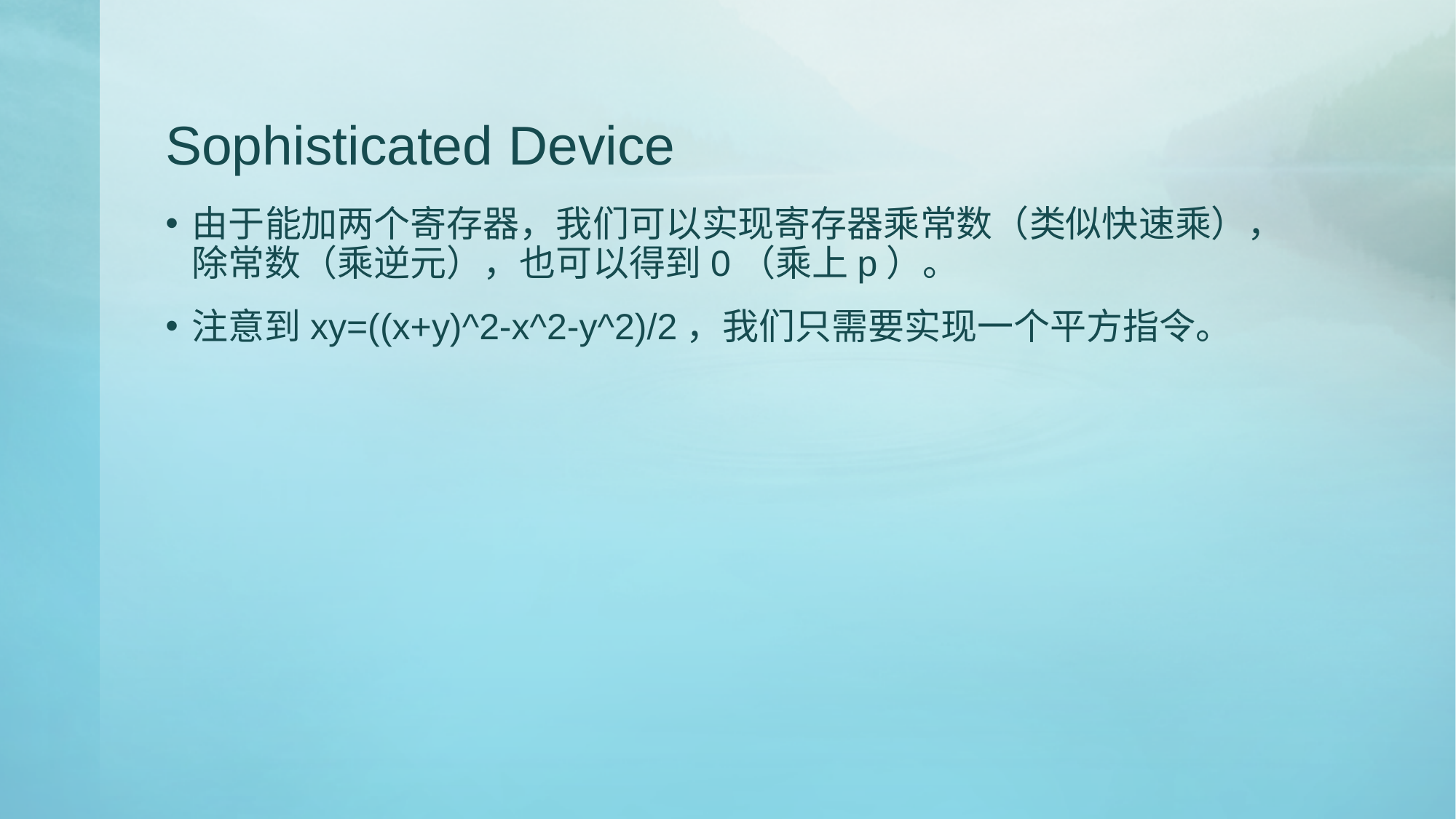

# Sophisticated Device
由于能加两个寄存器，我们可以实现寄存器乘常数（类似快速乘），除常数（乘逆元），也可以得到0（乘上p）。
注意到xy=((x+y)^2-x^2-y^2)/2，我们只需要实现一个平方指令。